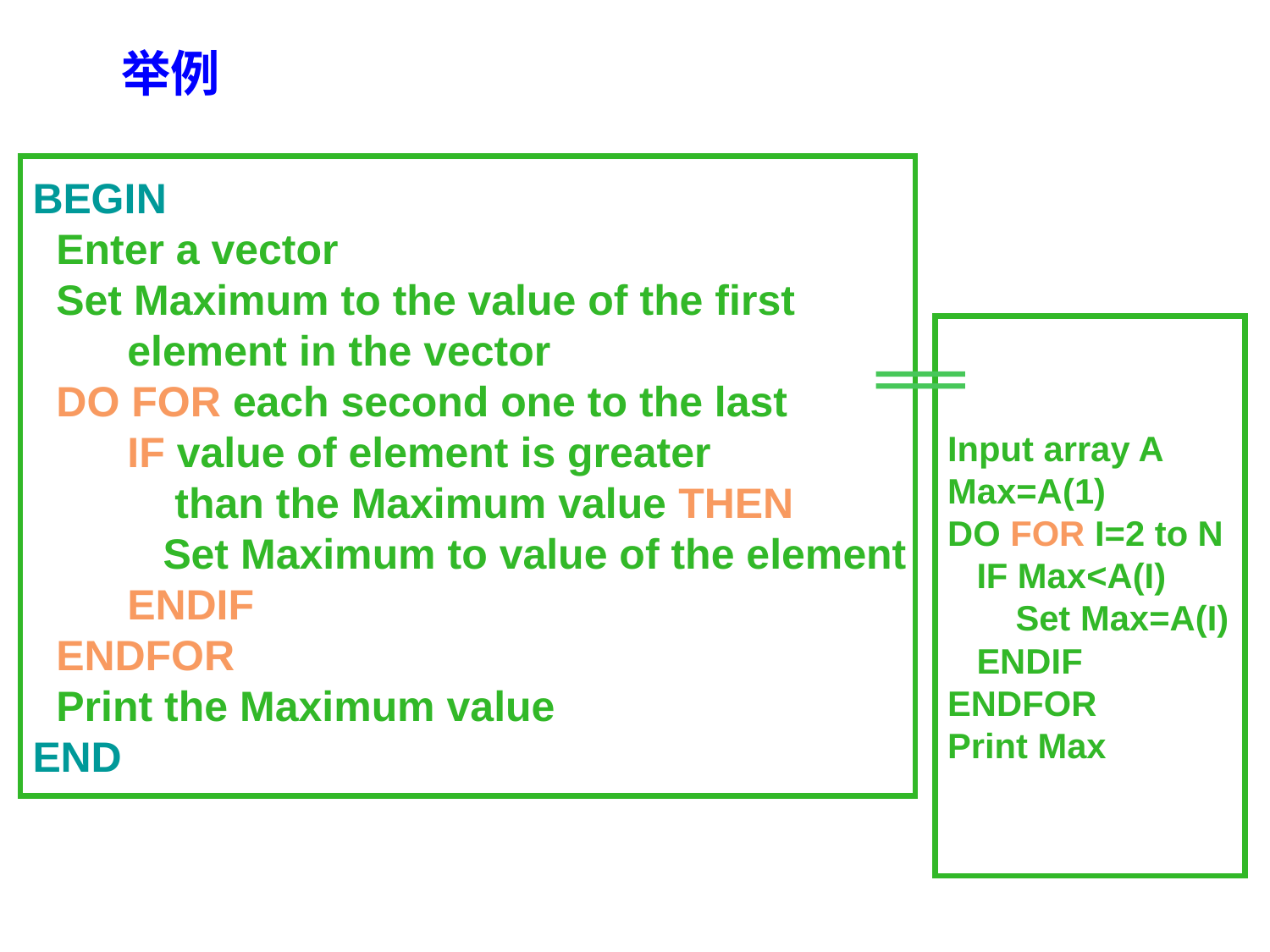

举例
BEGIN
  Enter a vector
  Set Maximum to the value of the first
        element in the vector
  DO FOR each second one to the last
        IF value of element is greater
            than the Maximum value THEN
           Set Maximum to value of the element
        ENDIF
  ENDFOR
  Print the Maximum value
END
Input array A
Max=A(1)
DO FOR I=2 to N
   IF Max<A(I)
       Set Max=A(I)
   ENDIF
ENDFOR
Print Max